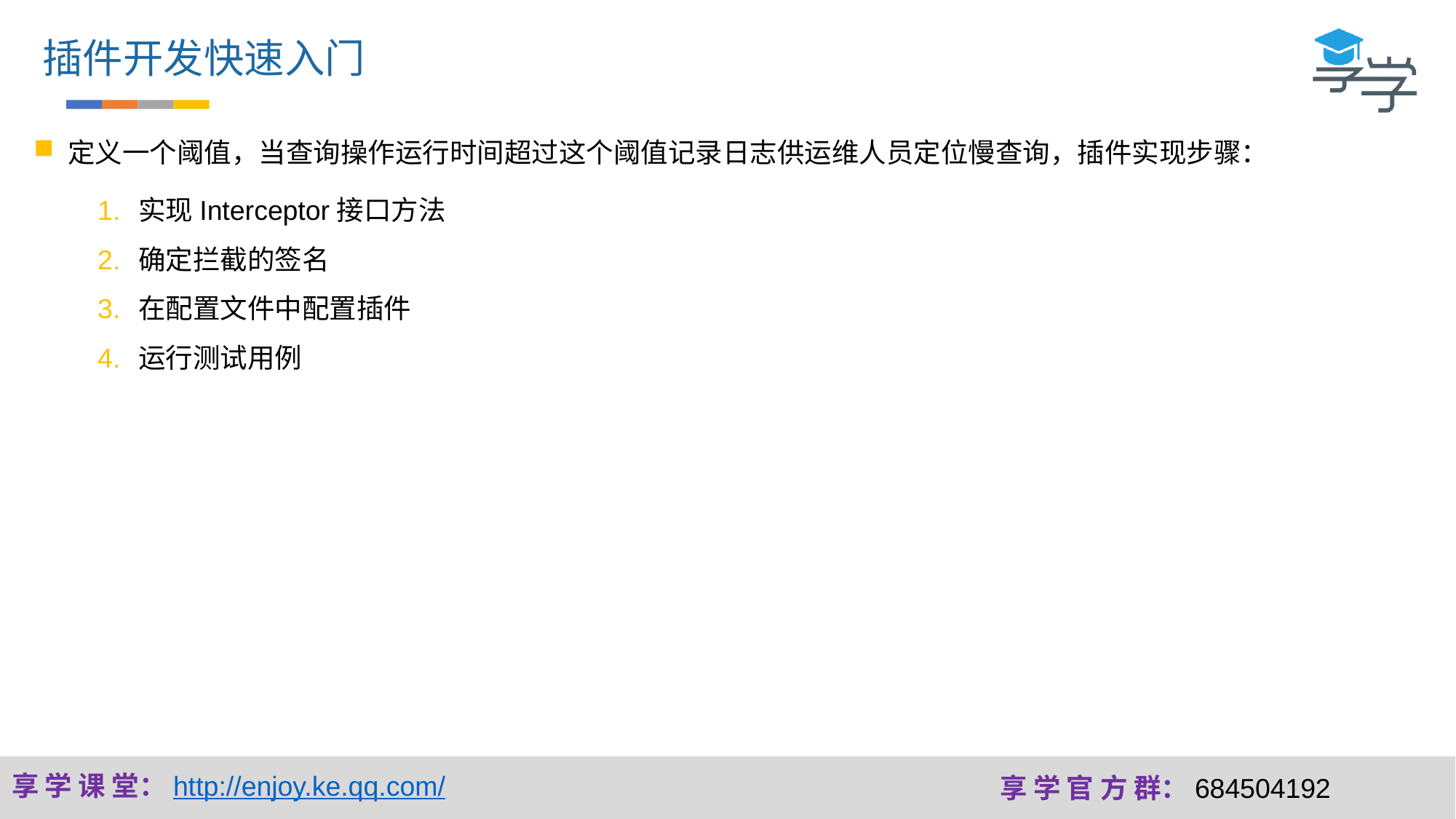

插件开发快速入门

定义一个阈值，当查询操作运行时间超过这个阈值记录日志供运维人员定位慢查询，插件实现步骤：
实现Interceptor接口方法
确定拦截的签名
在配置文件中配置插件
运行测试用例